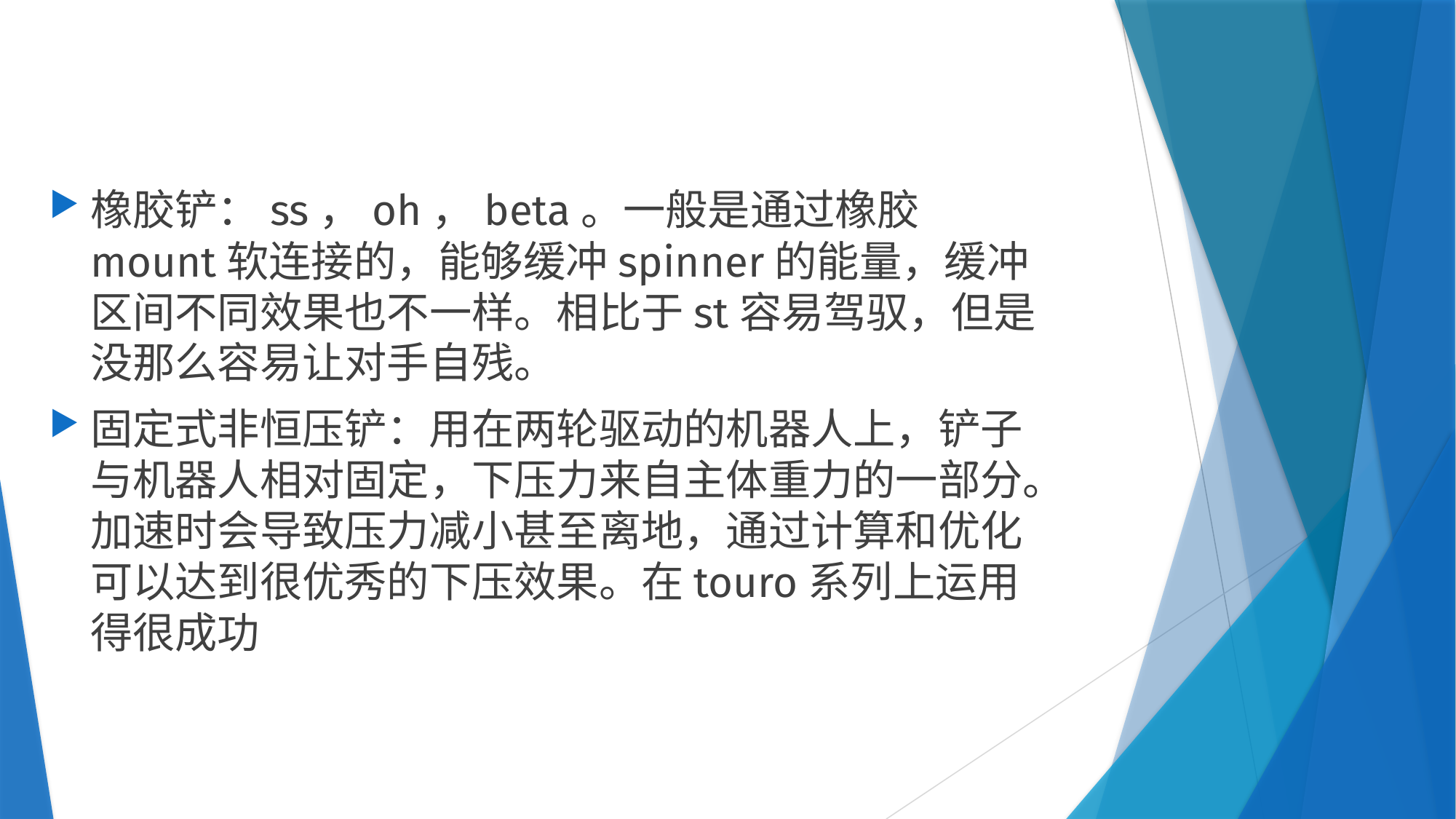

橡胶铲：ss，oh，beta。一般是通过橡胶mount软连接的，能够缓冲spinner的能量，缓冲区间不同效果也不一样。相比于st容易驾驭，但是没那么容易让对手自残。
固定式非恒压铲：用在两轮驱动的机器人上，铲子与机器人相对固定，下压力来自主体重力的一部分。加速时会导致压力减小甚至离地，通过计算和优化可以达到很优秀的下压效果。在touro系列上运用得很成功